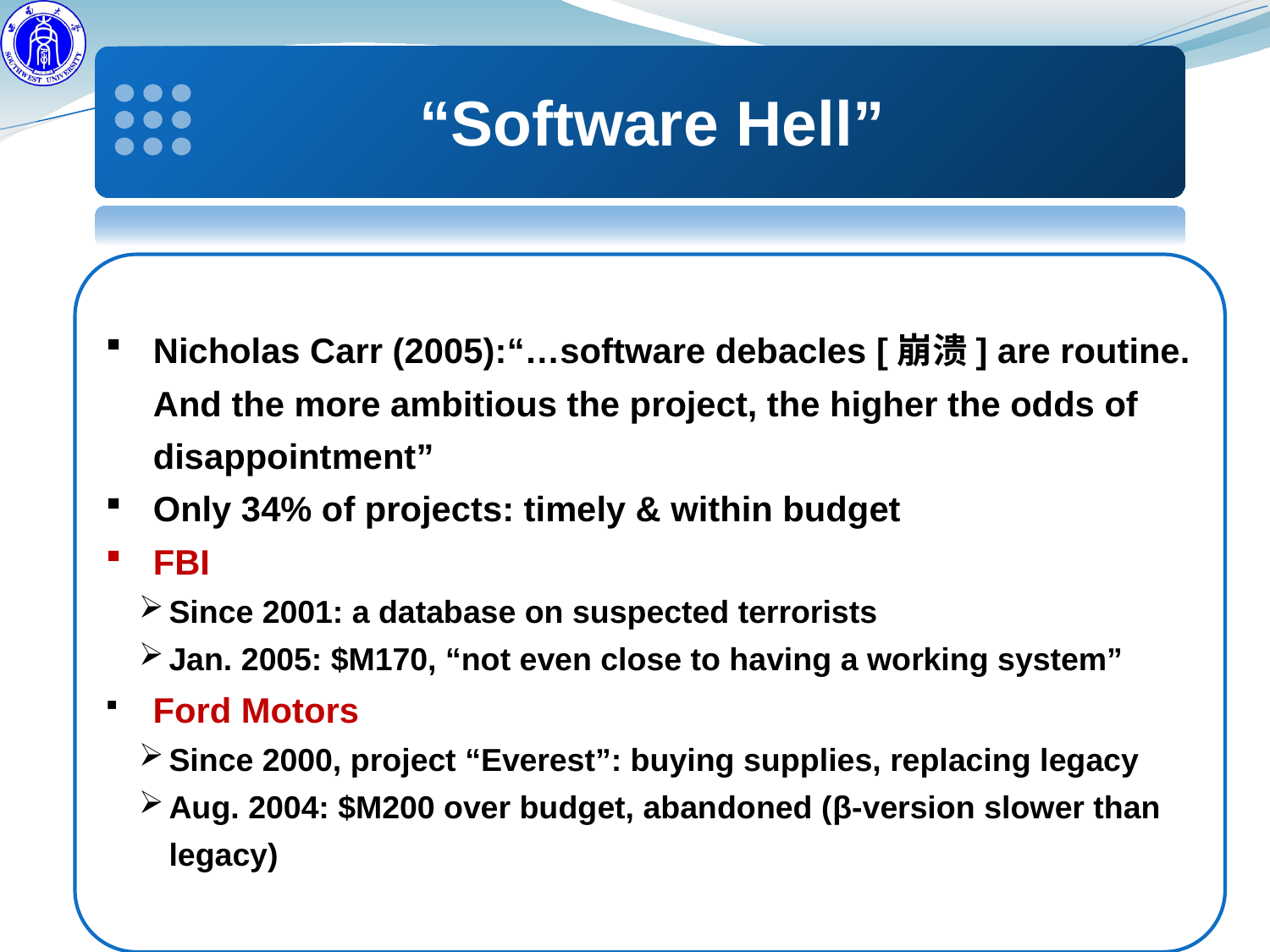

“Software Hell”

Nicholas Carr (2005):“…software debacles [崩溃] are routine. And the more ambitious the project, the higher the odds of disappointment”
Only 34% of projects: timely & within budget
FBI
Since 2001: a database on suspected terrorists
Jan. 2005: $M170, “not even close to having a working system”
 Ford Motors
Since 2000, project “Everest”: buying supplies, replacing legacy
Aug. 2004: $M200 over budget, abandoned (β-version slower than legacy)